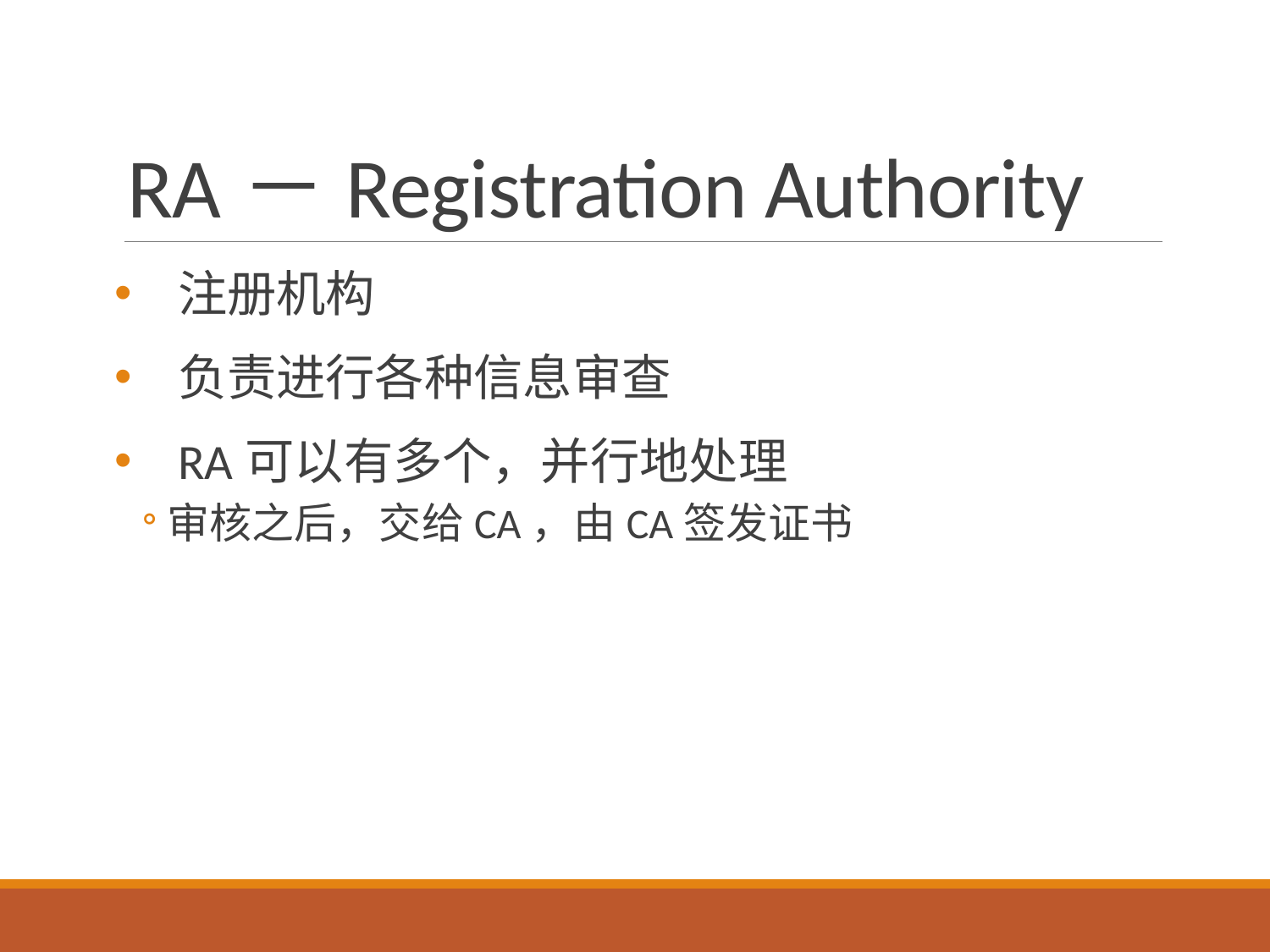

# RA－Registration Authority
注册机构
负责进行各种信息审查
RA可以有多个，并行地处理
审核之后，交给CA，由CA签发证书
26